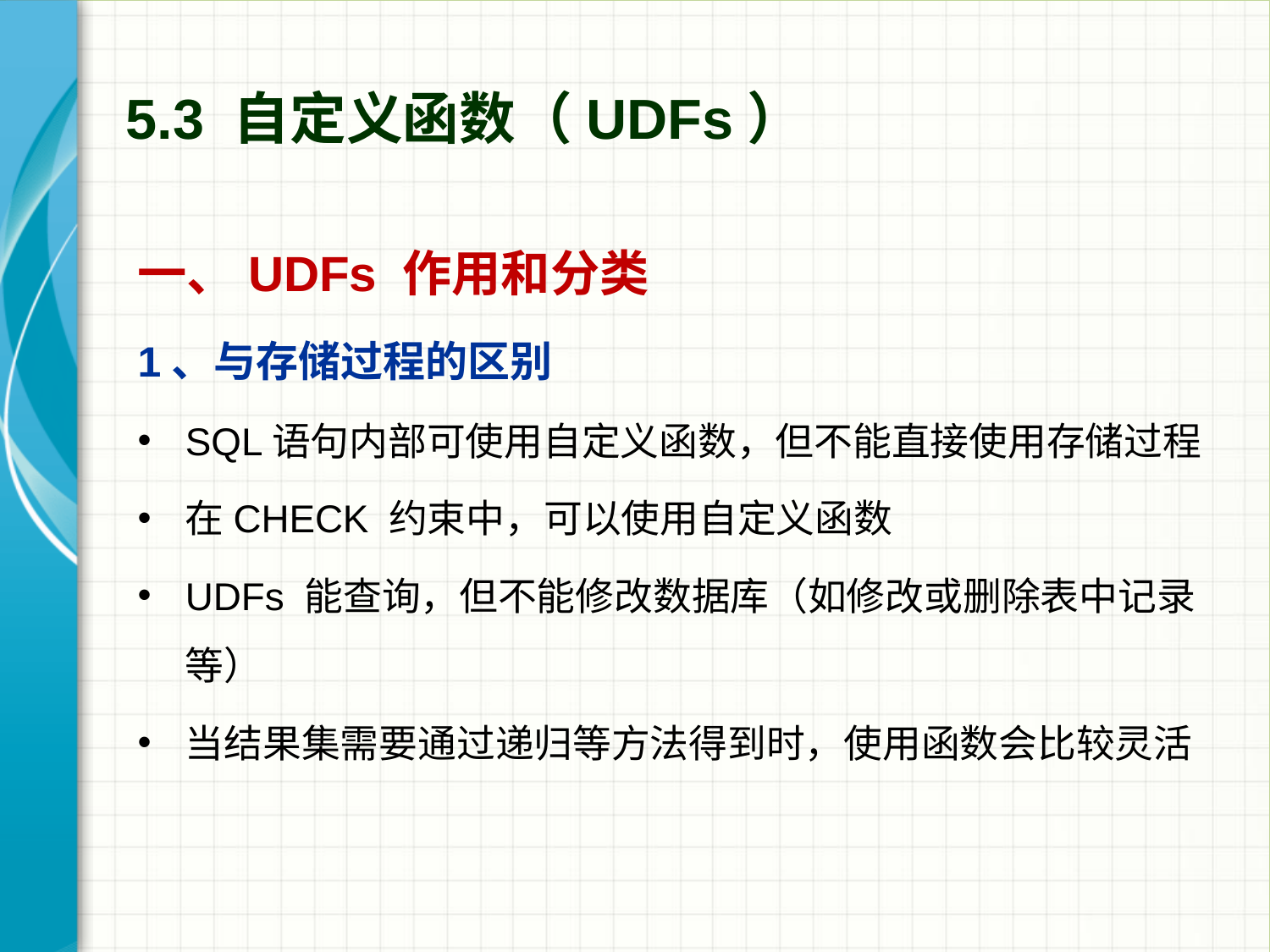

# 5.3 自定义函数（UDFs）
一、UDFs 作用和分类
1、与存储过程的区别
SQL语句内部可使用自定义函数，但不能直接使用存储过程
在CHECK 约束中，可以使用自定义函数
UDFs 能查询，但不能修改数据库（如修改或删除表中记录等）
当结果集需要通过递归等方法得到时，使用函数会比较灵活